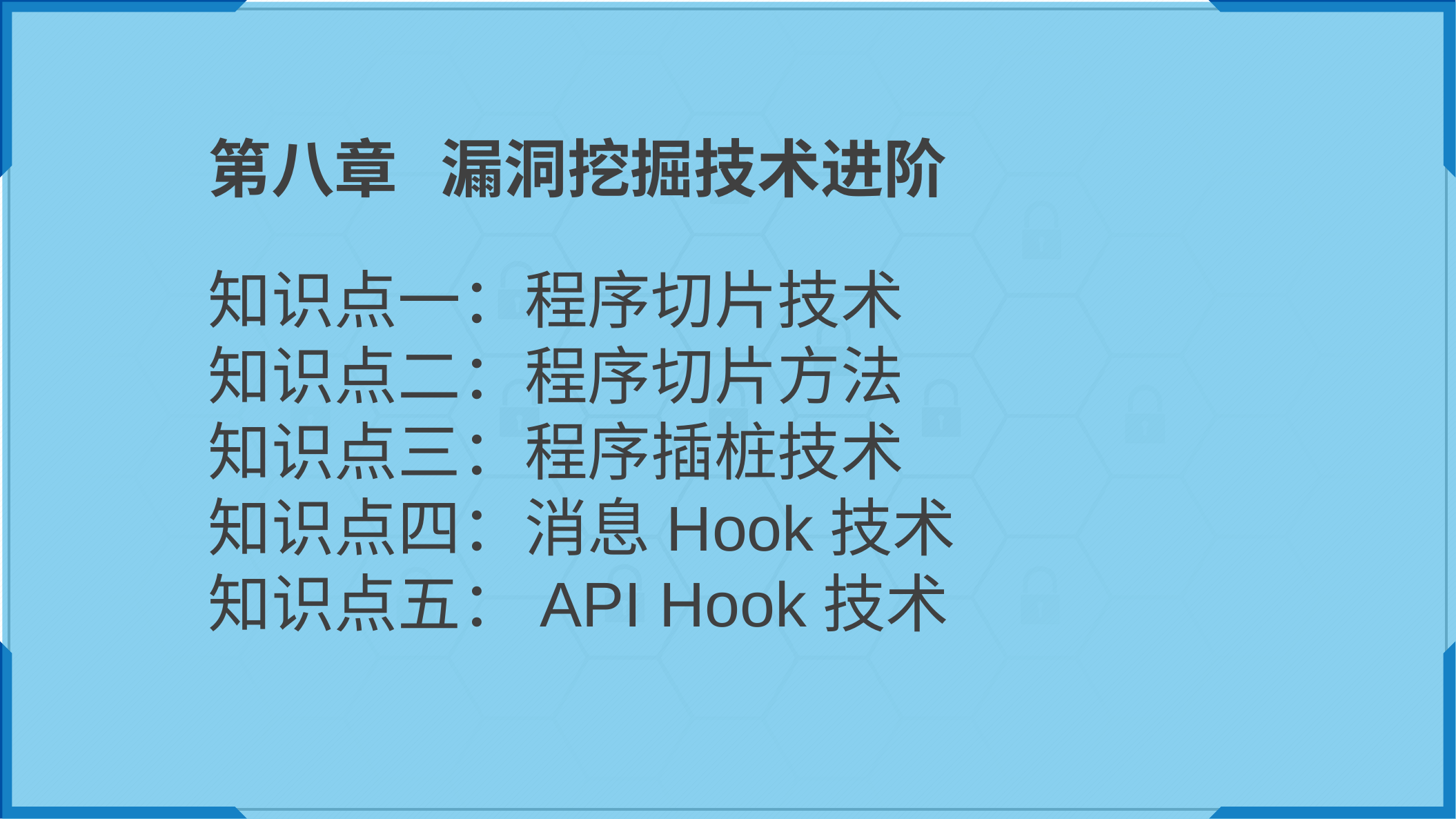

第八章   漏洞挖掘技术进阶

知识点一：程序切片技术
知识点二：程序切片方法
知识点三：程序插桩技术
知识点四：消息Hook技术
知识点五：API Hook技术